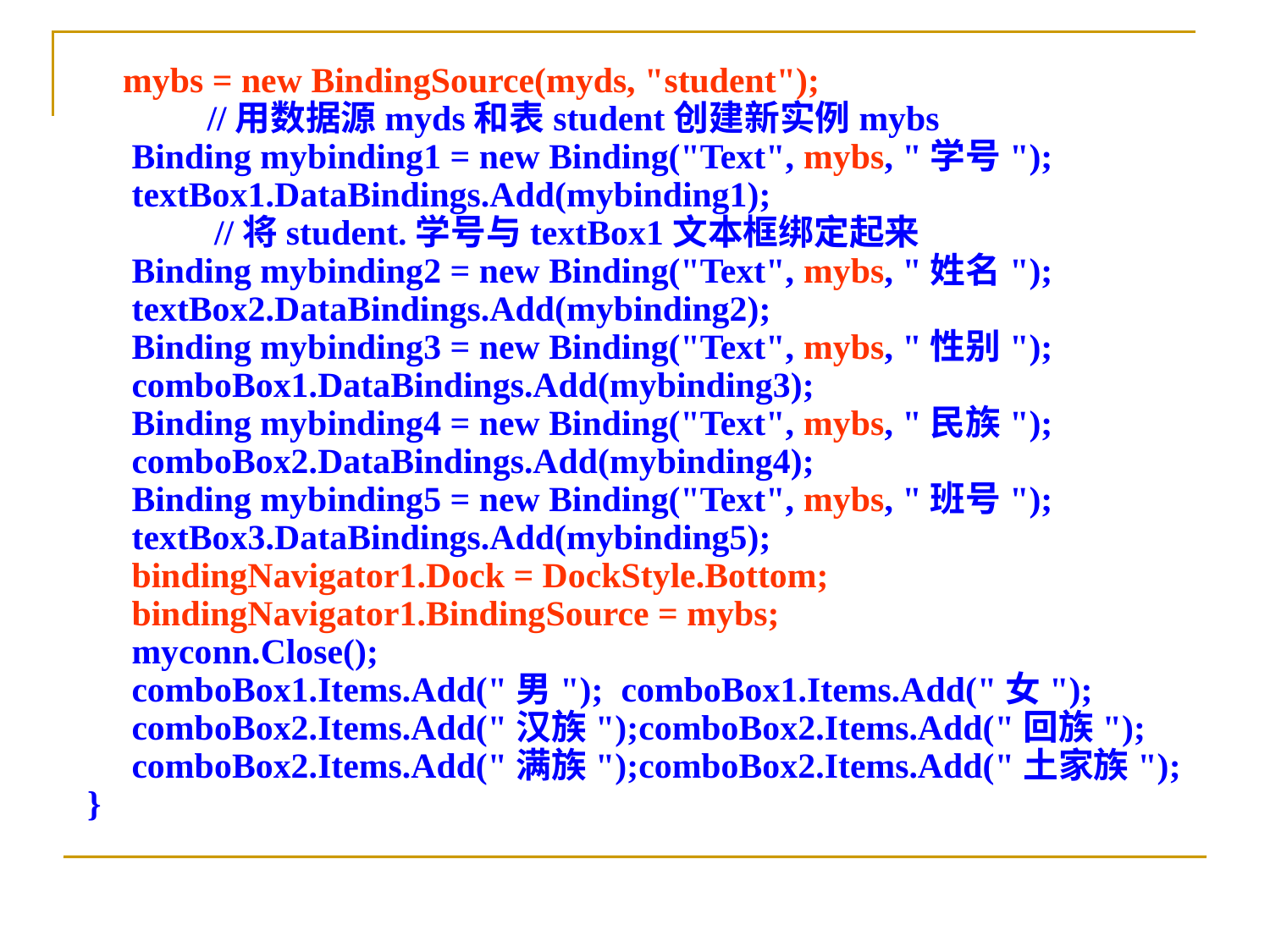

mybs = new BindingSource(myds, "student");
    　　//用数据源myds和表student创建新实例mybs
     Binding mybinding1 = new Binding("Text", mybs, "学号");
     textBox1.DataBindings.Add(mybinding1);
    	//将student.学号与textBox1文本框绑定起来
     Binding mybinding2 = new Binding("Text", mybs, "姓名");
     textBox2.DataBindings.Add(mybinding2);
     Binding mybinding3 = new Binding("Text", mybs, "性别");
     comboBox1.DataBindings.Add(mybinding3);
     Binding mybinding4 = new Binding("Text", mybs, "民族");
     comboBox2.DataBindings.Add(mybinding4);
     Binding mybinding5 = new Binding("Text", mybs, "班号");
     textBox3.DataBindings.Add(mybinding5);
     bindingNavigator1.Dock = DockStyle.Bottom;
     bindingNavigator1.BindingSource = mybs;
     myconn.Close();
     comboBox1.Items.Add("男");  comboBox1.Items.Add("女");
     comboBox2.Items.Add("汉族");comboBox2.Items.Add("回族");
     comboBox2.Items.Add("满族");comboBox2.Items.Add("土家族");
}